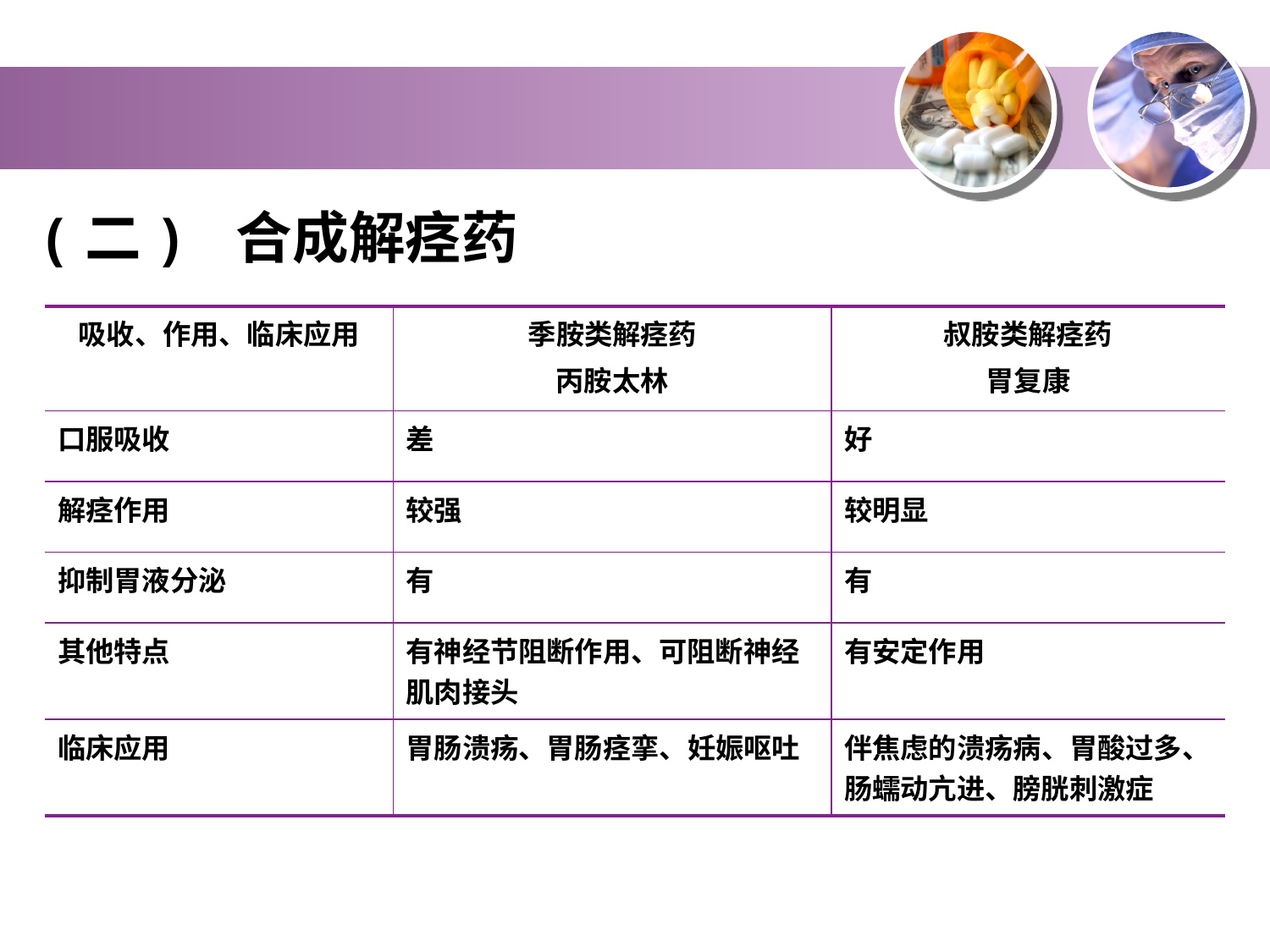

(二) 合成解痉药
| 吸收、作用、临床应用 | 季胺类解痉药 丙胺太林 | 叔胺类解痉药 胃复康 |
| --- | --- | --- |
| 口服吸收 | 差 | 好 |
| 解痉作用 | 较强 | 较明显 |
| 抑制胃液分泌 | 有 | 有 |
| 其他特点 | 有神经节阻断作用、可阻断神经肌肉接头 | 有安定作用 |
| 临床应用 | 胃肠溃疡、胃肠痉挛、妊娠呕吐 | 伴焦虑的溃疡病、胃酸过多、肠蠕动亢进、膀胱刺激症 |